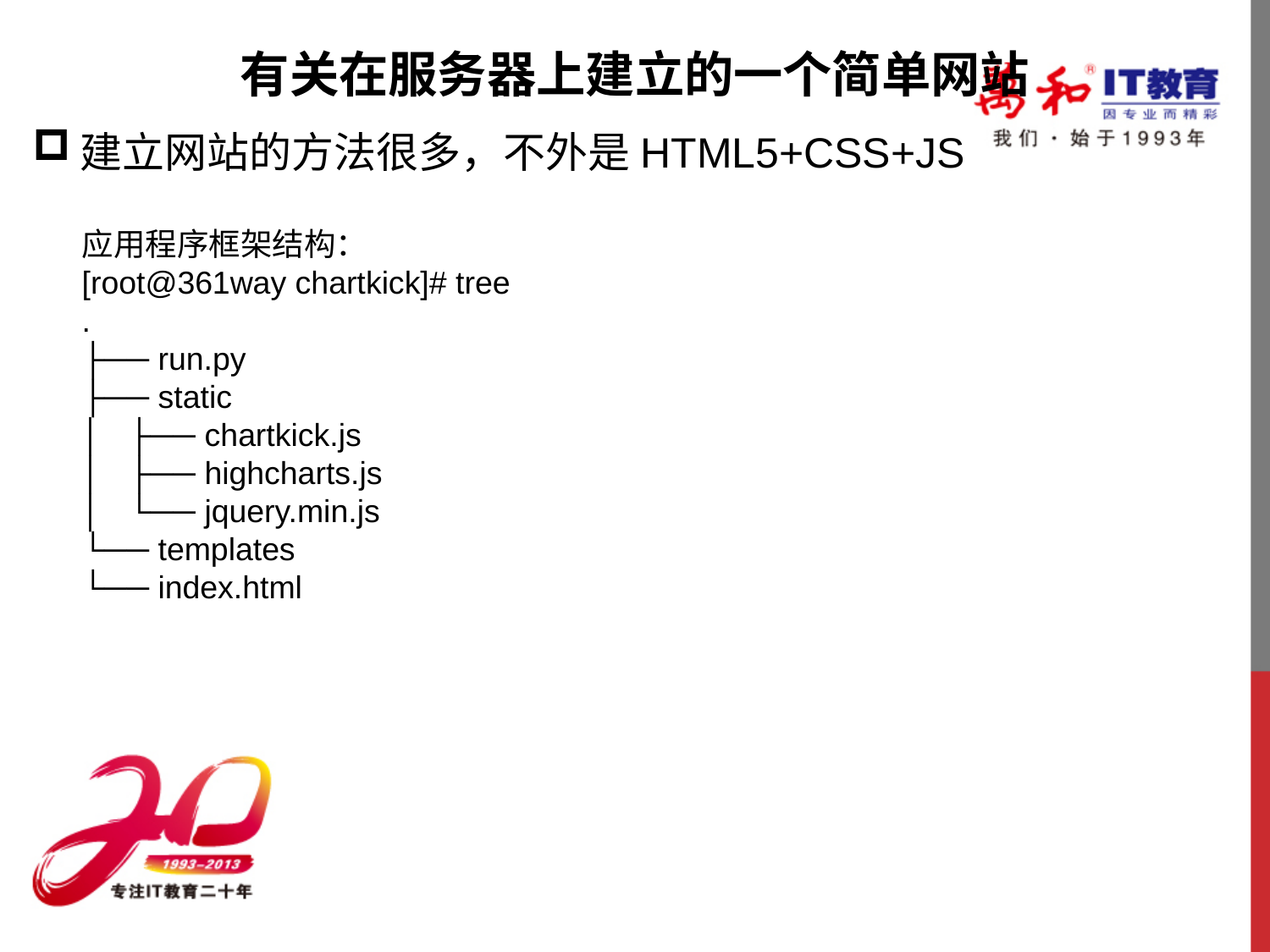

# 有关在服务器上建立的一个简单网站
建立网站的方法很多，不外是HTML5+CSS+JS
应用程序框架结构：
[root@361way chartkick]# tree
.
├── run.py
├── static
│   ├── chartkick.js
│   ├── highcharts.js
│   └── jquery.min.js
└── templates
└── index.html